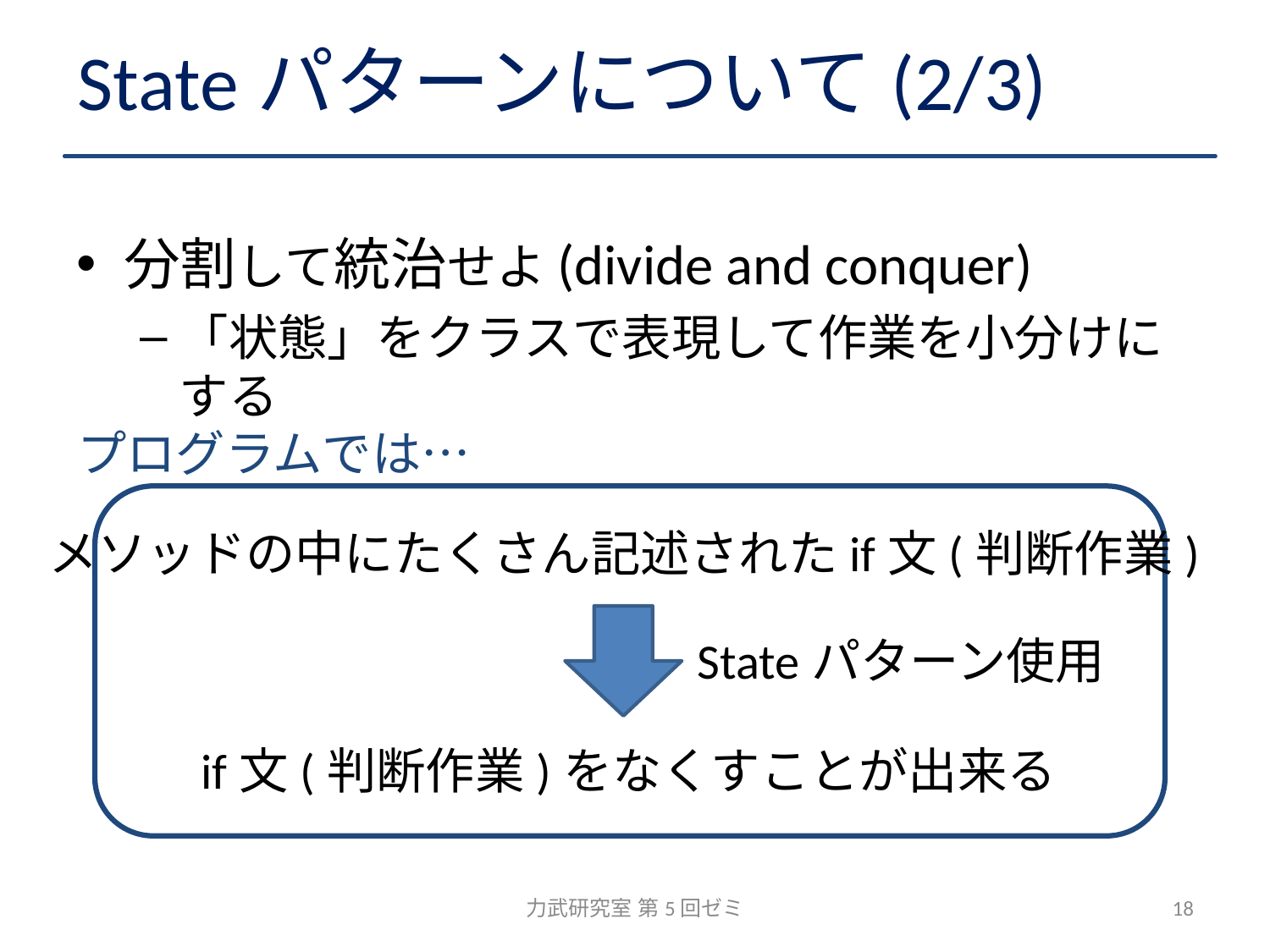

# Stateパターンについて(2/3)
分割して統治せよ(divide and conquer)
「状態」をクラスで表現して作業を小分けにする
プログラムでは…

メソッドの中にたくさん記述されたif文(判断作業)

Stateパターン使用
if文(判断作業)をなくすことが出来る
力武研究室 第5回ゼミ
18